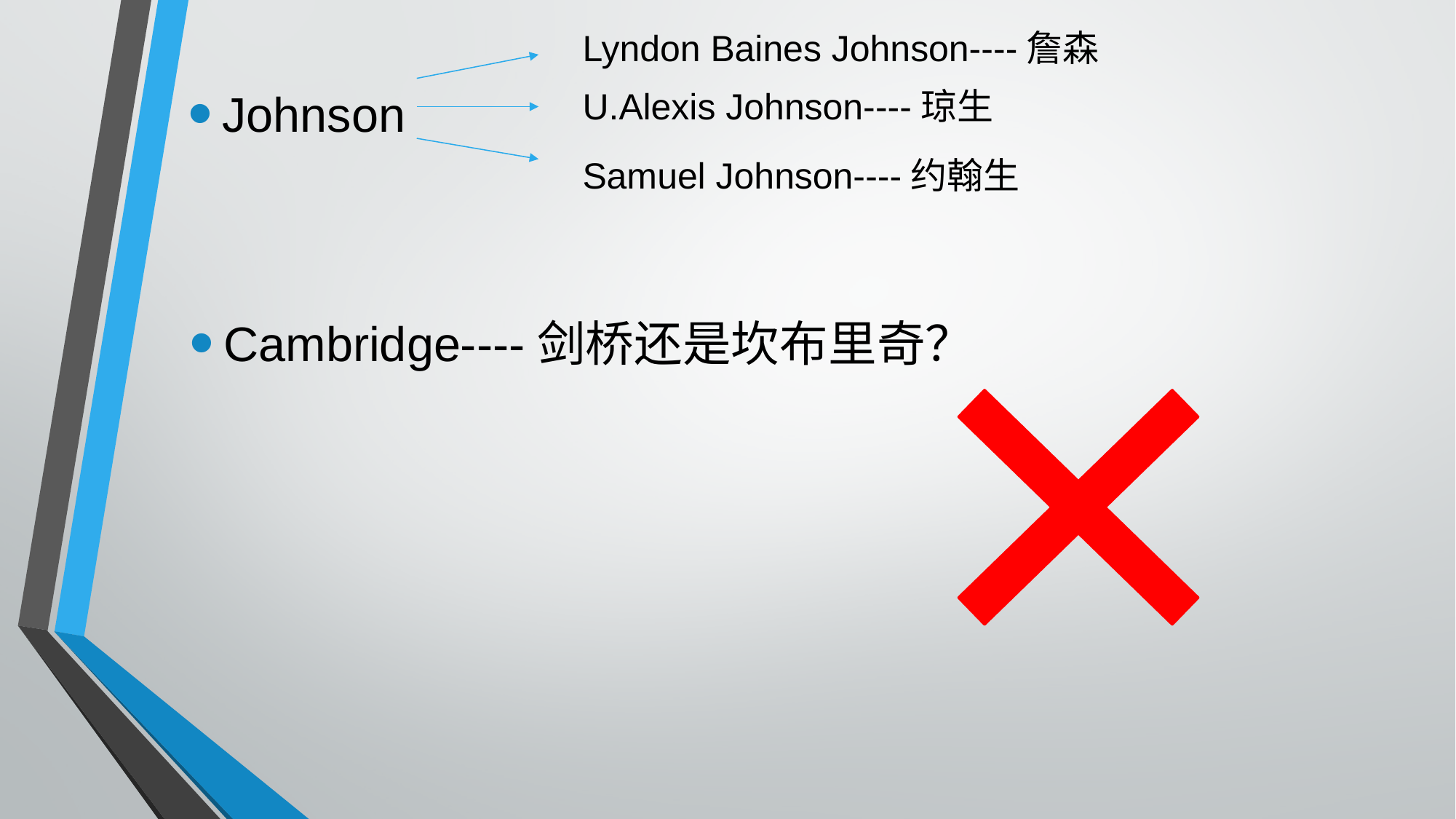

Lyndon Baines Johnson----詹森
Johnson
U.Alexis Johnson----琼生
Samuel Johnson----约翰生
Cambridge----剑桥还是坎布里奇？